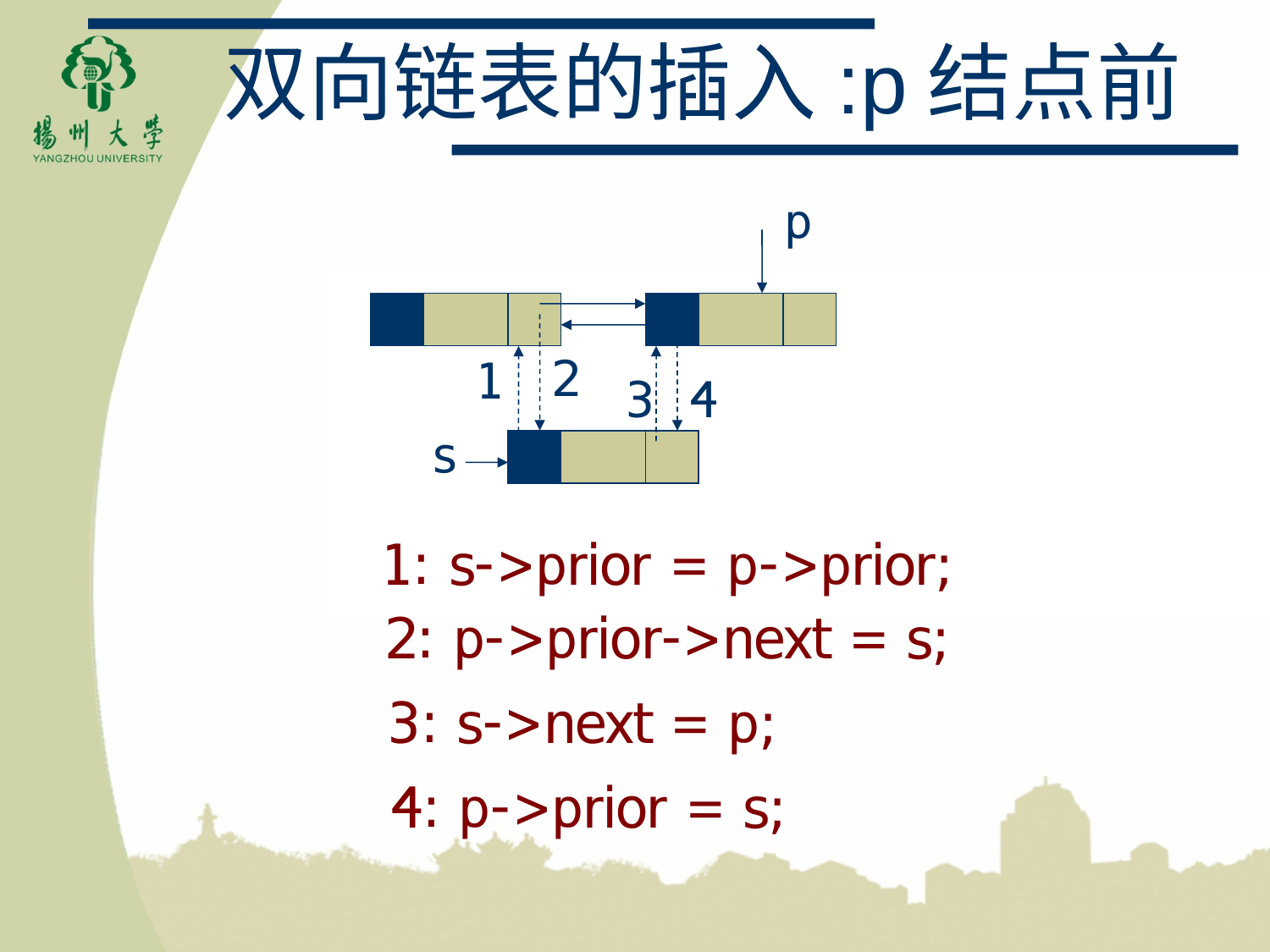

# 双向链表的插入:p结点前
p

2
1

3
4
s

1: s->prior = p->prior;
2: p->prior->next = s;
3: s->next = p;
4: p->prior = s;